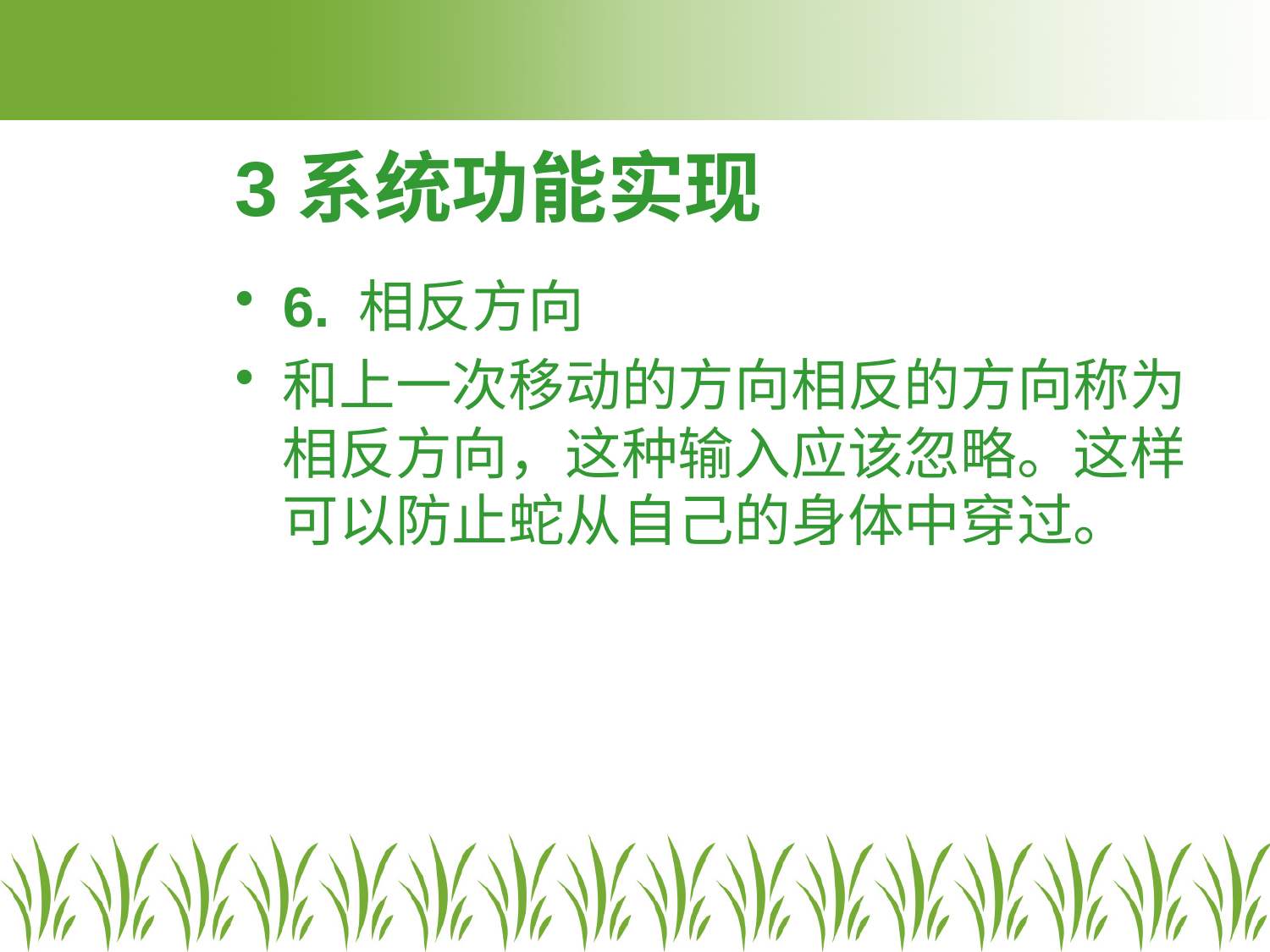

# 3系统功能实现
6. 相反方向
和上一次移动的方向相反的方向称为相反方向，这种输入应该忽略。这样可以防止蛇从自己的身体中穿过。